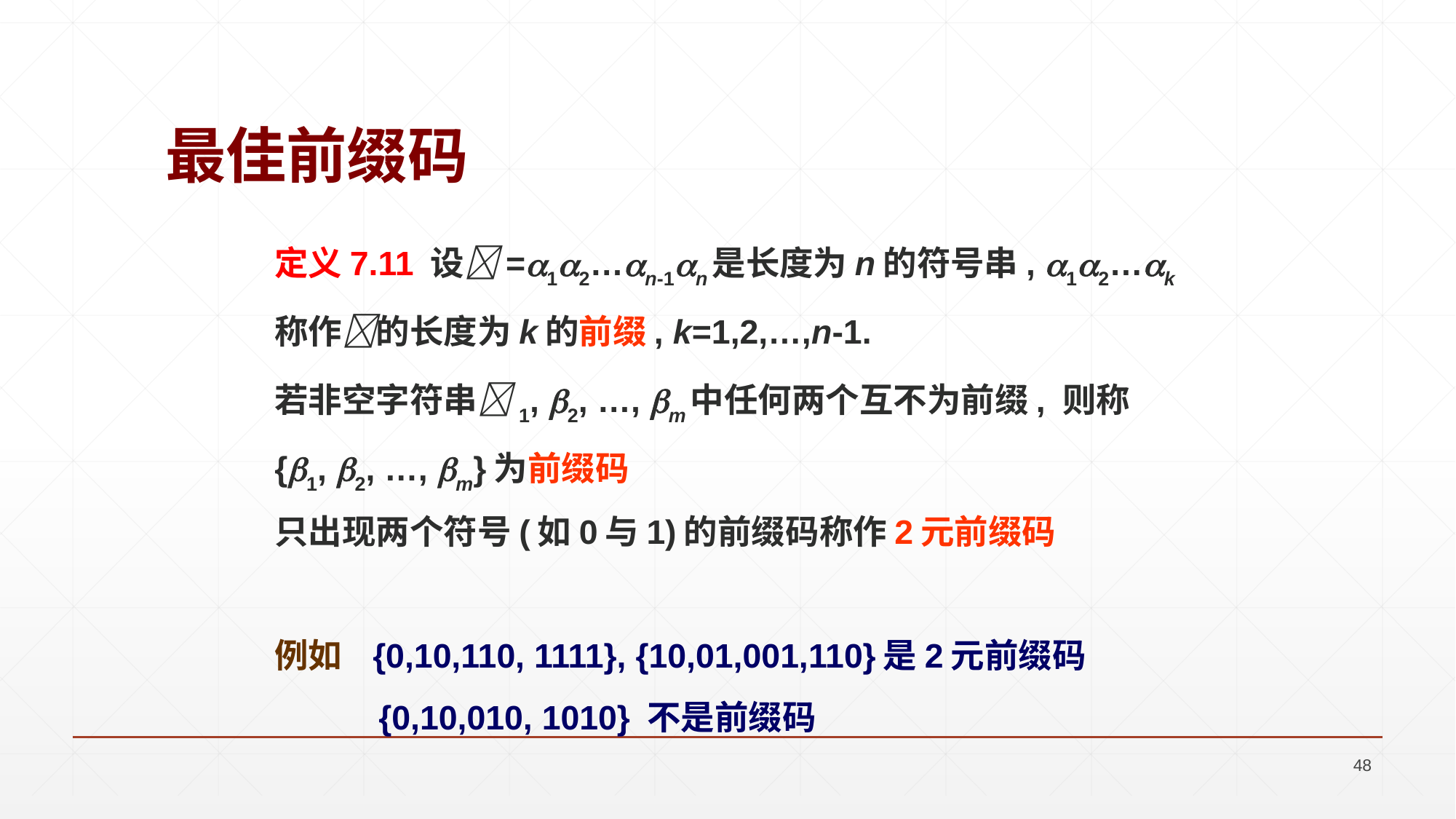

# 最佳前缀码
定义7.11 设α=α1α2…αn-1αn是长度为n的符号串, α1α2…αk
称作α的长度为k的前缀, k=1,2,…,n-1.
若非空字符串β1, β2, …, βm中任何两个互不为前缀, 则称
{β1, β2, …, βm}为前缀码
只出现两个符号(如0与1)的前缀码称作2元前缀码

例如   {0,10,110, 1111}, {10,01,001,110}是2元前缀码
           {0,10,010, 1010} 不是前缀码
48